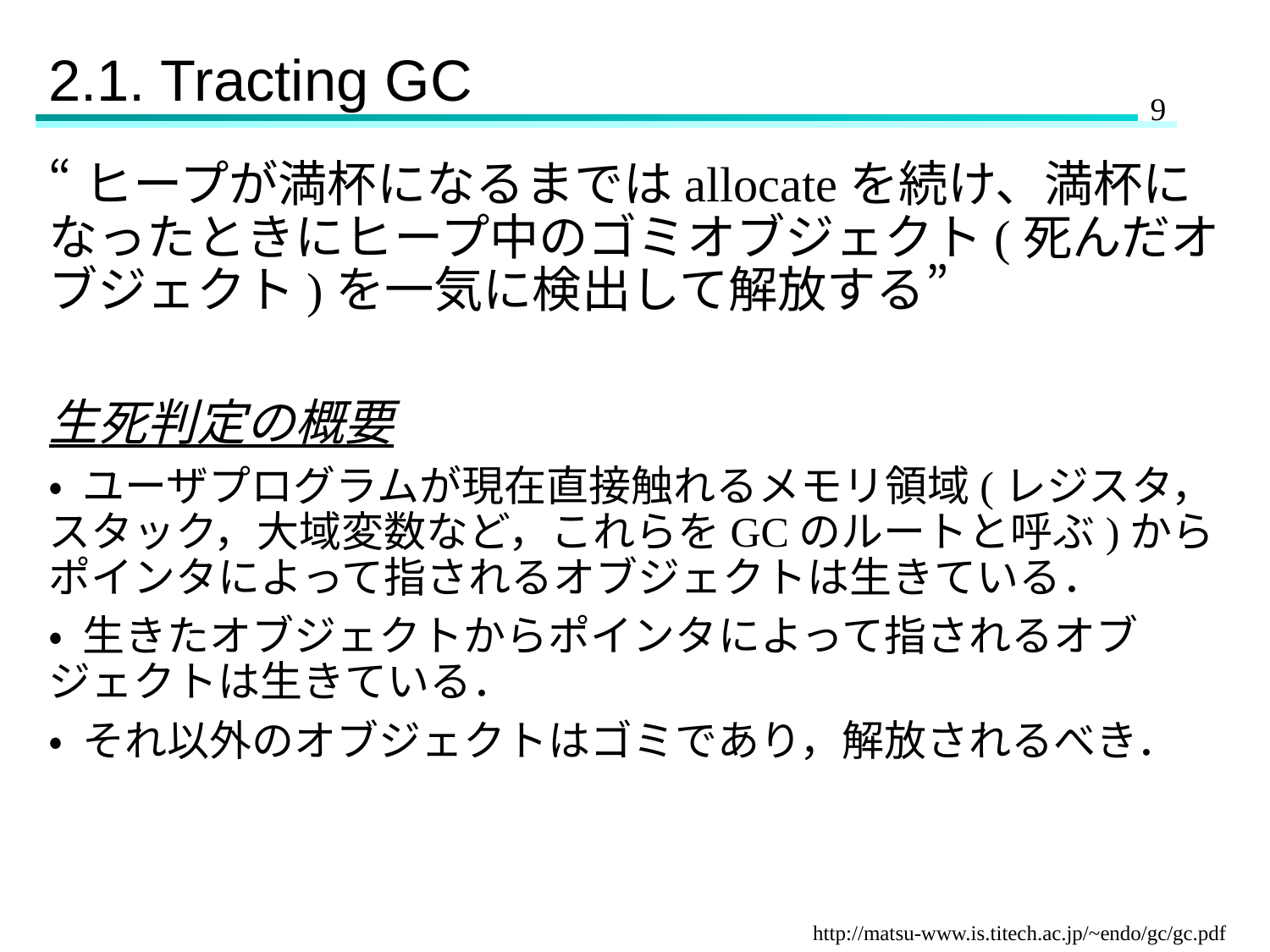

# 2.1. Tracting GC
“ヒープが満杯になるまではallocateを続け、満杯になったときにヒープ中のゴミオブジェクト(死んだオブジェクト)を一気に検出して解放する”

生死判定の概要
• ユーザプログラムが現在直接触れるメモリ領域(レジスタ，スタック，大域変数など，これらをGCのルートと呼ぶ)からポインタによって指されるオブジェクトは生きている．
• 生きたオブジェクトからポインタによって指されるオブジェクトは生きている．
• それ以外のオブジェクトはゴミであり，解放されるべき．
http://matsu-www.is.titech.ac.jp/~endo/gc/gc.pdf